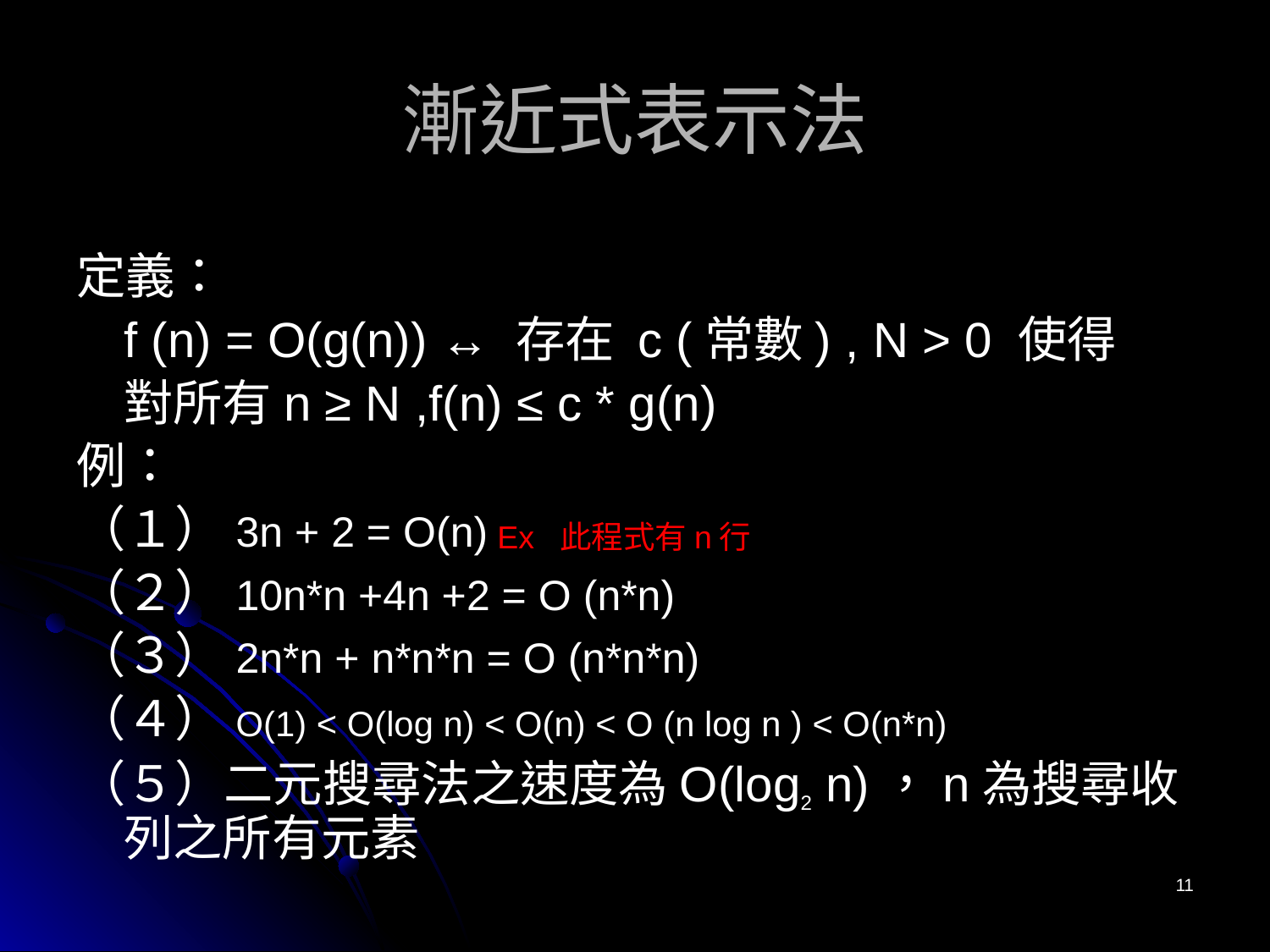

# 漸近式表示法
定義：
	f (n) = O(g(n)) ↔ 存在 c (常數) , N > 0 使得
	對所有n ≥ N ,f(n) ≤ c * g(n)
例：
（１）3n + 2 = O(n)
（２）10n*n +4n +2 = O (n*n)
（３）2n*n + n*n*n = O (n*n*n)
（４）O(1) < O(log n) < O(n) < O (n log n ) < O(n*n)
（５）二元搜尋法之速度為O(log2 n)，n為搜尋收列之所有元素
Ex  此程式有n行
作業系統
11